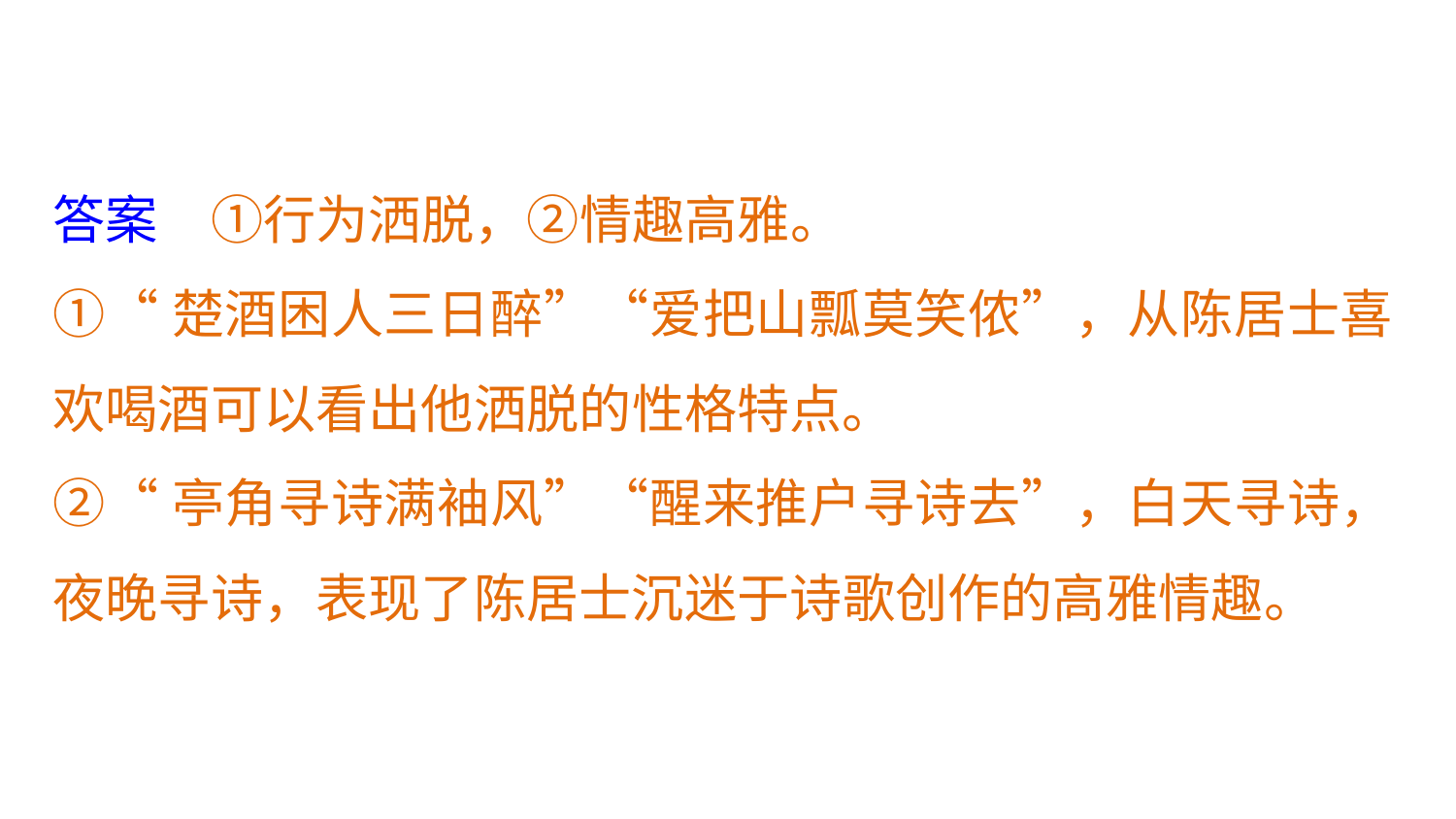

答案　①行为洒脱，②情趣高雅。
①“楚酒困人三日醉”“爱把山瓢莫笑侬”，从陈居士喜欢喝酒可以看出他洒脱的性格特点。
②“亭角寻诗满袖风”“醒来推户寻诗去”，白天寻诗，夜晚寻诗，表现了陈居士沉迷于诗歌创作的高雅情趣。